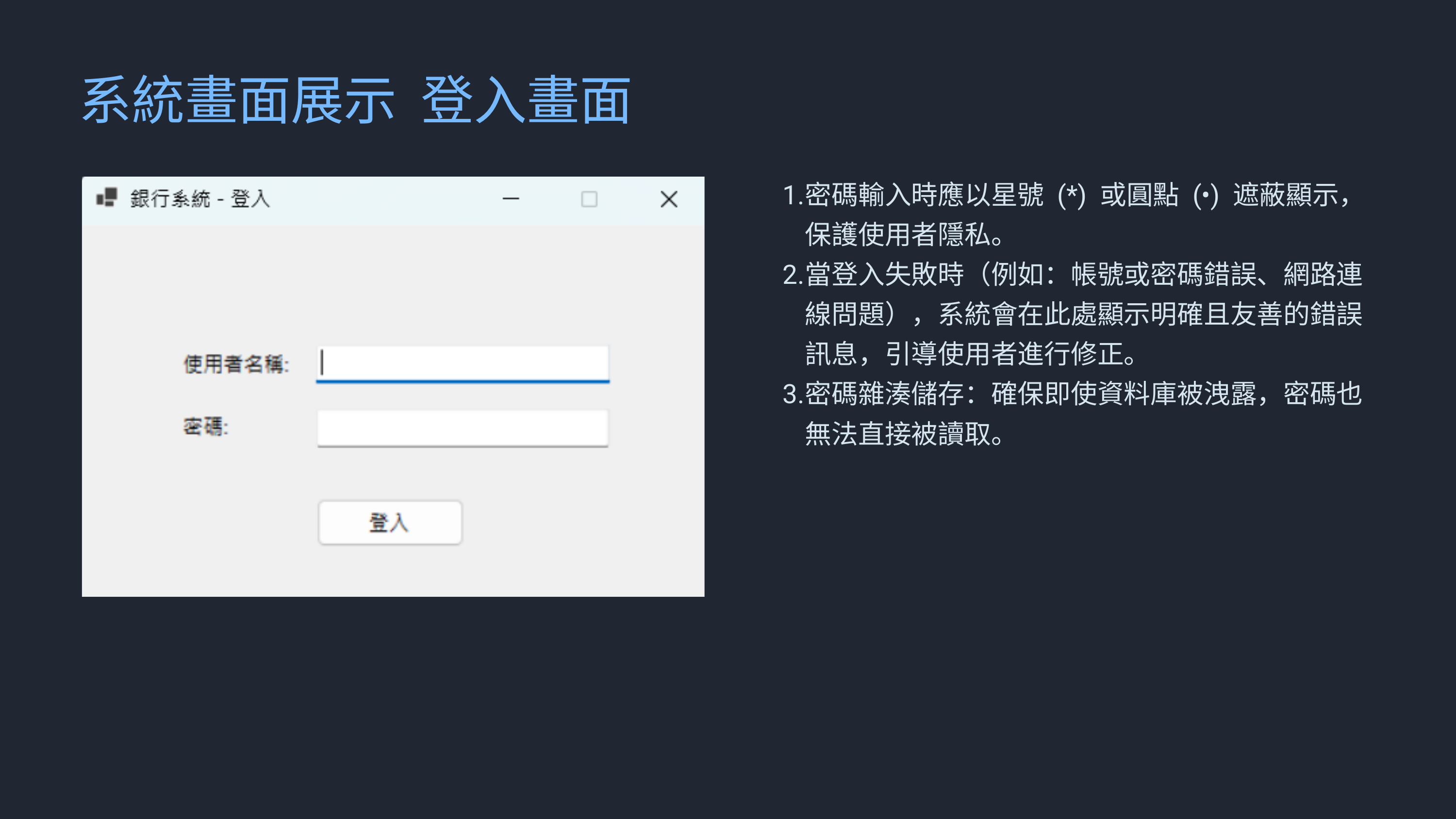

系統畫面展示  登入畫面
密碼輸入時應以星號 (*) 或圓點 (•) 遮蔽顯示，保護使用者隱私。
當登入失敗時（例如：帳號或密碼錯誤、網路連線問題），系統會在此處顯示明確且友善的錯誤訊息，引導使用者進行修正。
密碼雜湊儲存：確保即使資料庫被洩露，密碼也無法直接被讀取。